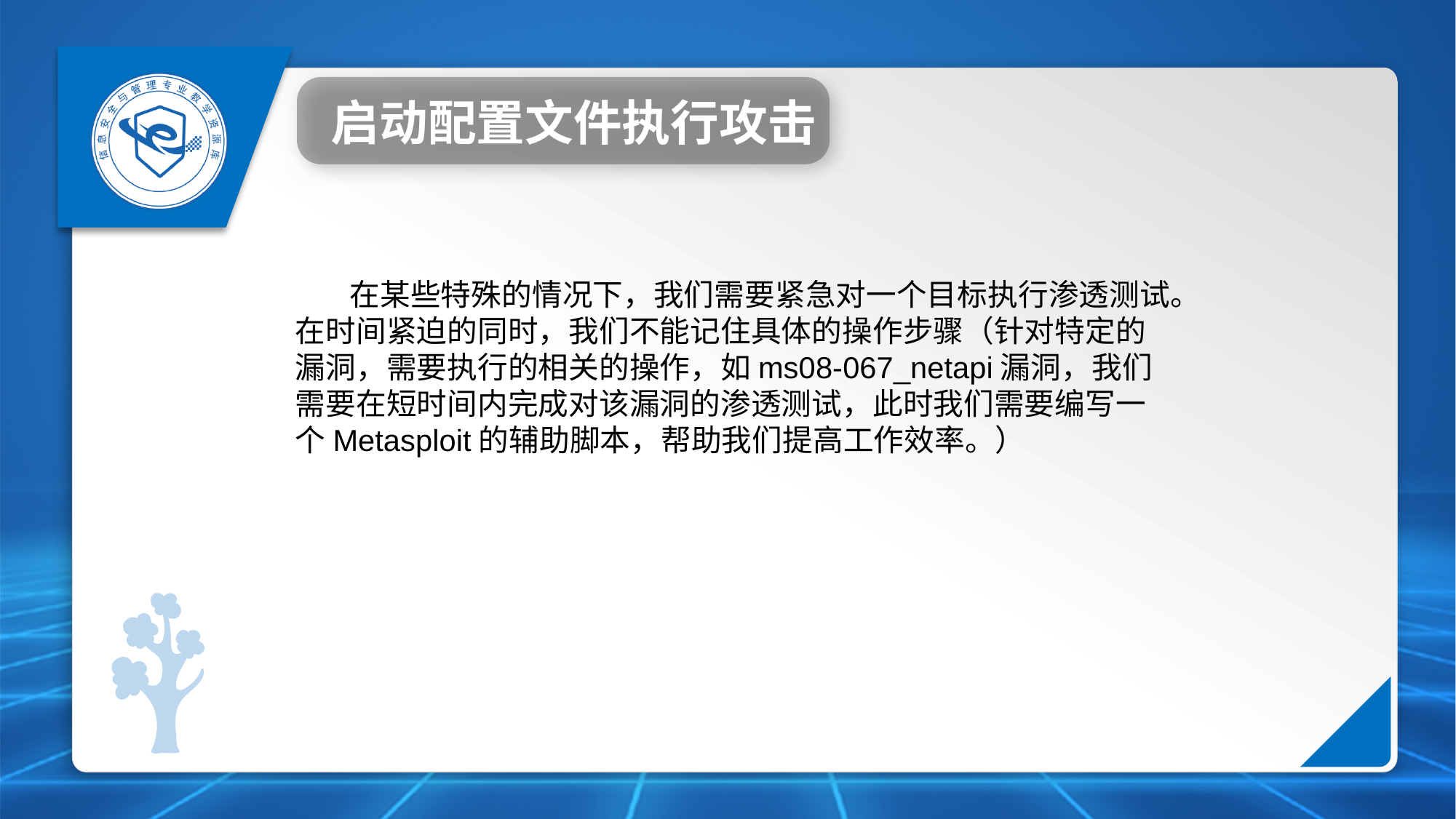

启动配置文件执行攻击
       在某些特殊的情况下，我们需要紧急对一个目标执行渗透测试。在时间紧迫的同时，我们不能记住具体的操作步骤（针对特定的漏洞，需要执行的相关的操作，如ms08-067_netapi漏洞，我们需要在短时间内完成对该漏洞的渗透测试，此时我们需要编写一个Metasploit的辅助脚本，帮助我们提高工作效率。）